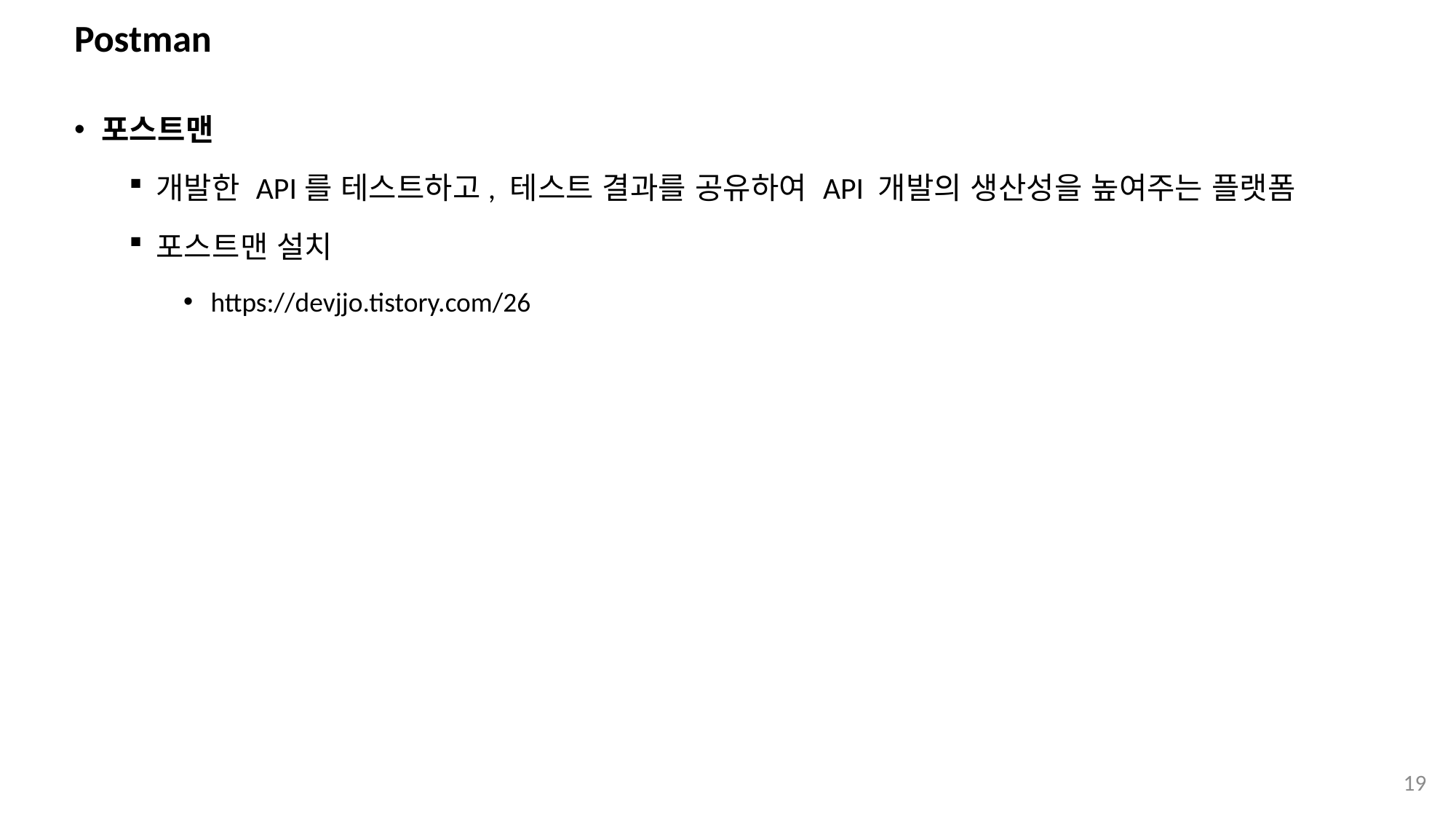

# Postman
포스트맨
개발한 API를 테스트하고, 테스트 결과를 공유하여 API 개발의 생산성을 높여주는 플랫폼
포스트맨 설치
https://devjjo.tistory.com/26

19